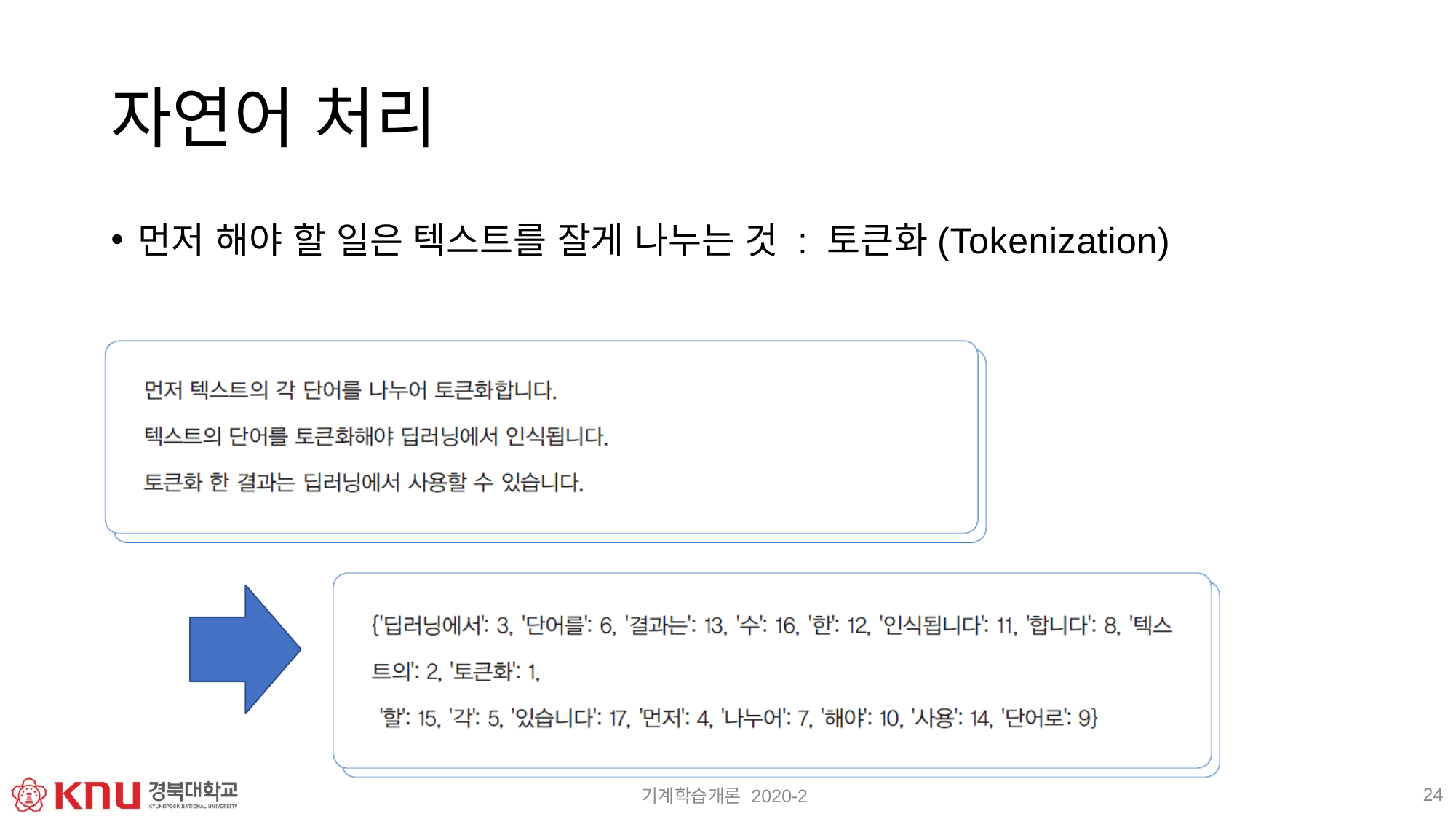

# 자연어 처리
먼저 해야 할 일은 텍스트를 잘게 나누는 것 : 토큰화(Tokenization)

24
기계학습개론 2020-2